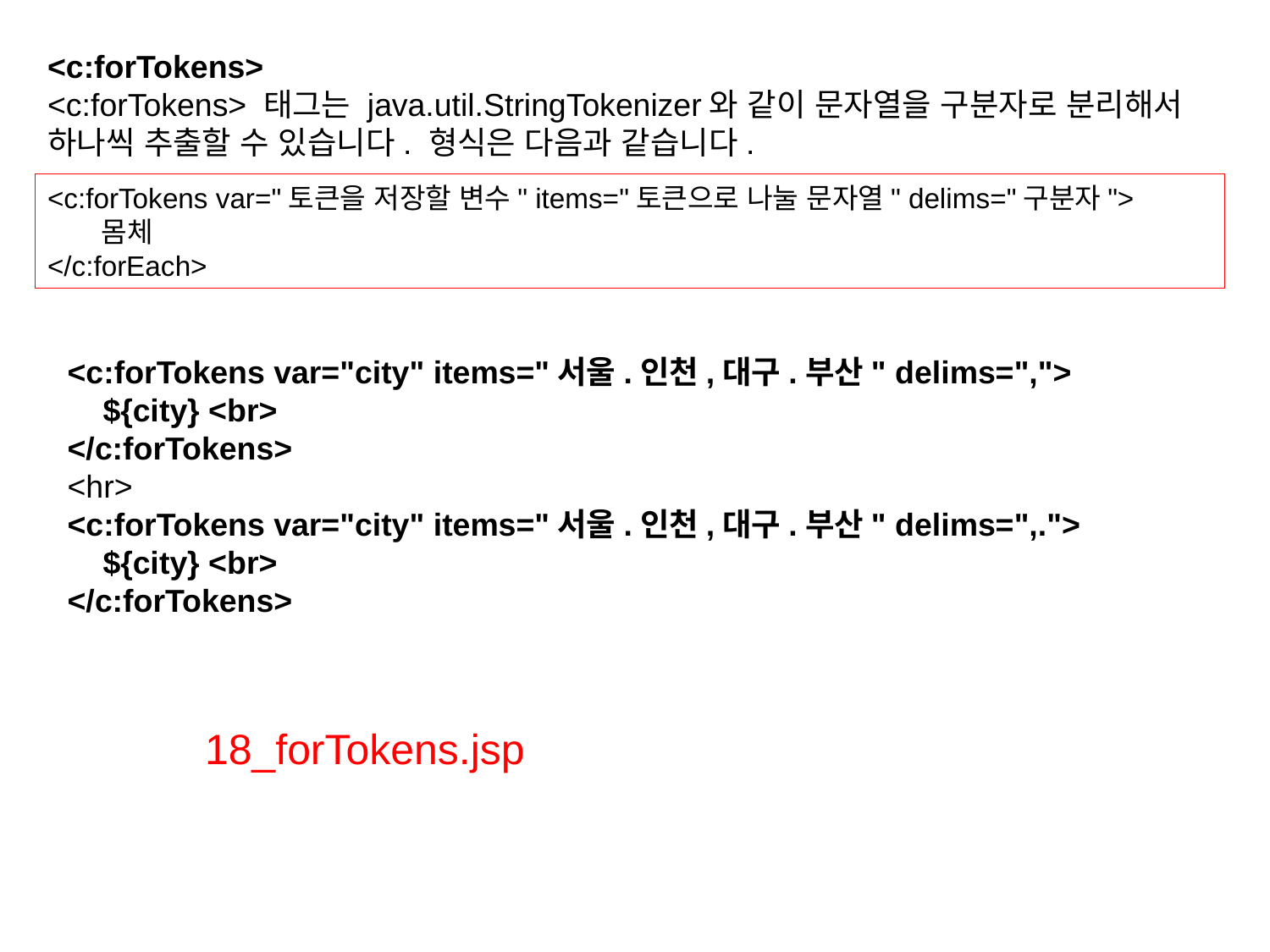

<c:forTokens>
<c:forTokens> 태그는 java.util.StringTokenizer와 같이 문자열을 구분자로 분리해서 하나씩 추출할 수 있습니다. 형식은 다음과 같습니다.
<c:forTokens var="토큰을 저장할 변수" items="토큰으로 나눌 문자열" delims="구분자">
      몸체
</c:forEach>
<c:forTokens var="city" items="서울.인천,대구.부산" delims=",">
    ${city} <br>
</c:forTokens>
<hr>
<c:forTokens var="city" items="서울.인천,대구.부산" delims=",.">
    ${city} <br>
</c:forTokens>
18_forTokens.jsp